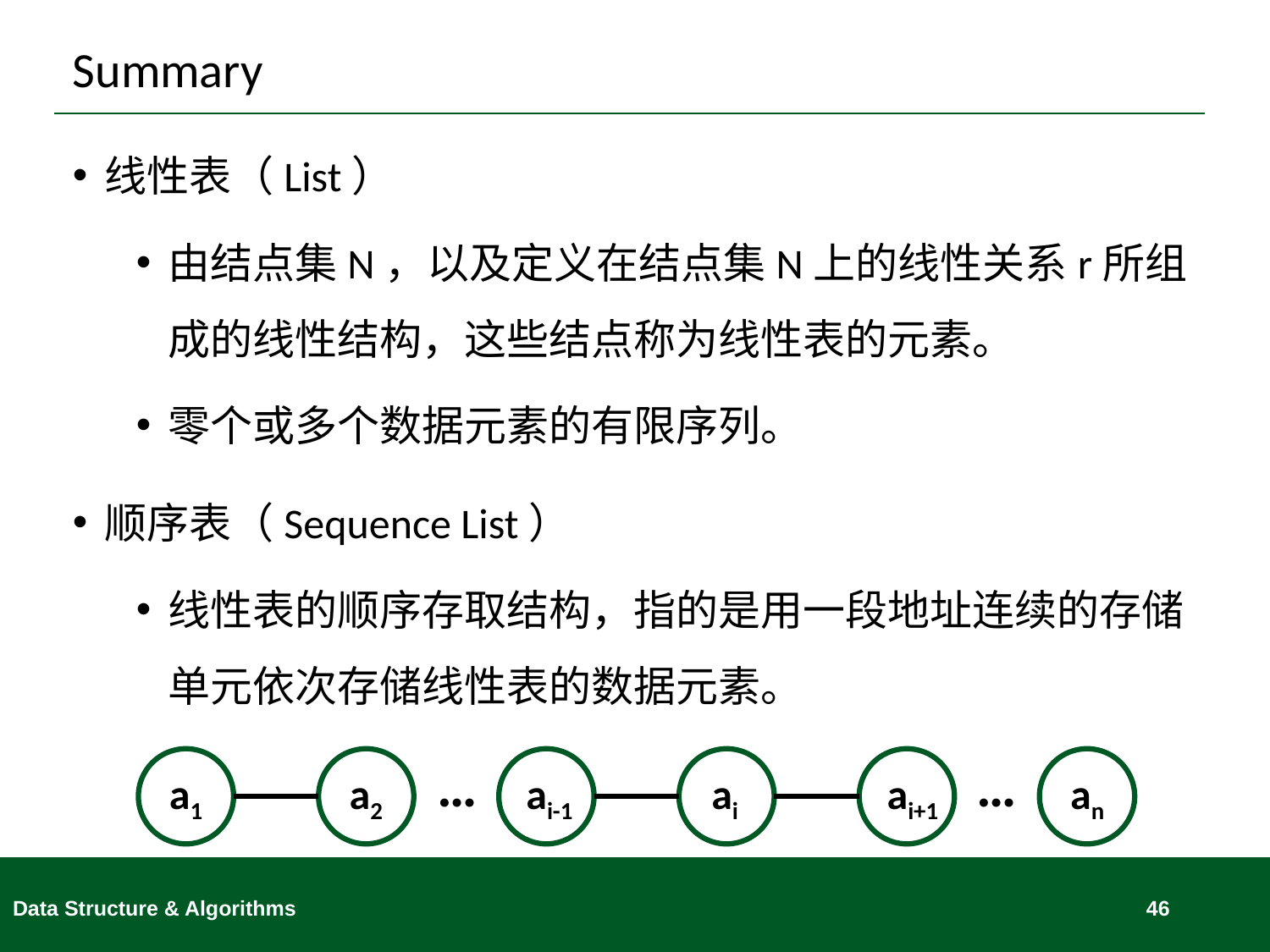

# Summary
线性表（List）
由结点集N，以及定义在结点集N上的线性关系r所组成的线性结构，这些结点称为线性表的元素。
零个或多个数据元素的有限序列。
顺序表（Sequence List）
线性表的顺序存取结构，指的是用一段地址连续的存储单元依次存储线性表的数据元素。

…
…

a1

a2

ai-1

ai

ai+1

an
Data Structure & Algorithms
46